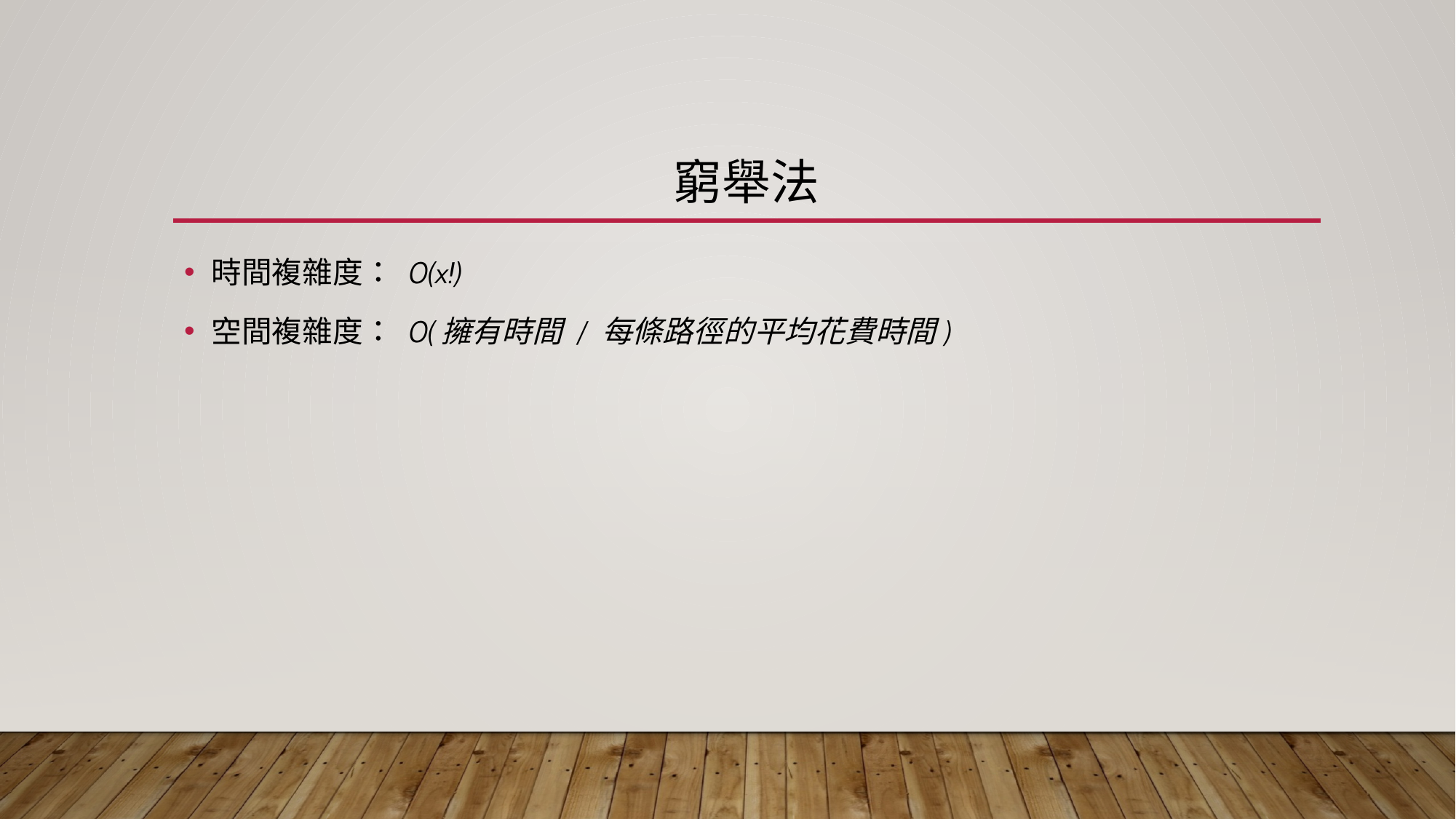

# 窮舉法
時間複雜度： O(x!)
空間複雜度： O(擁有時間 / 每條路徑的平均花費時間)